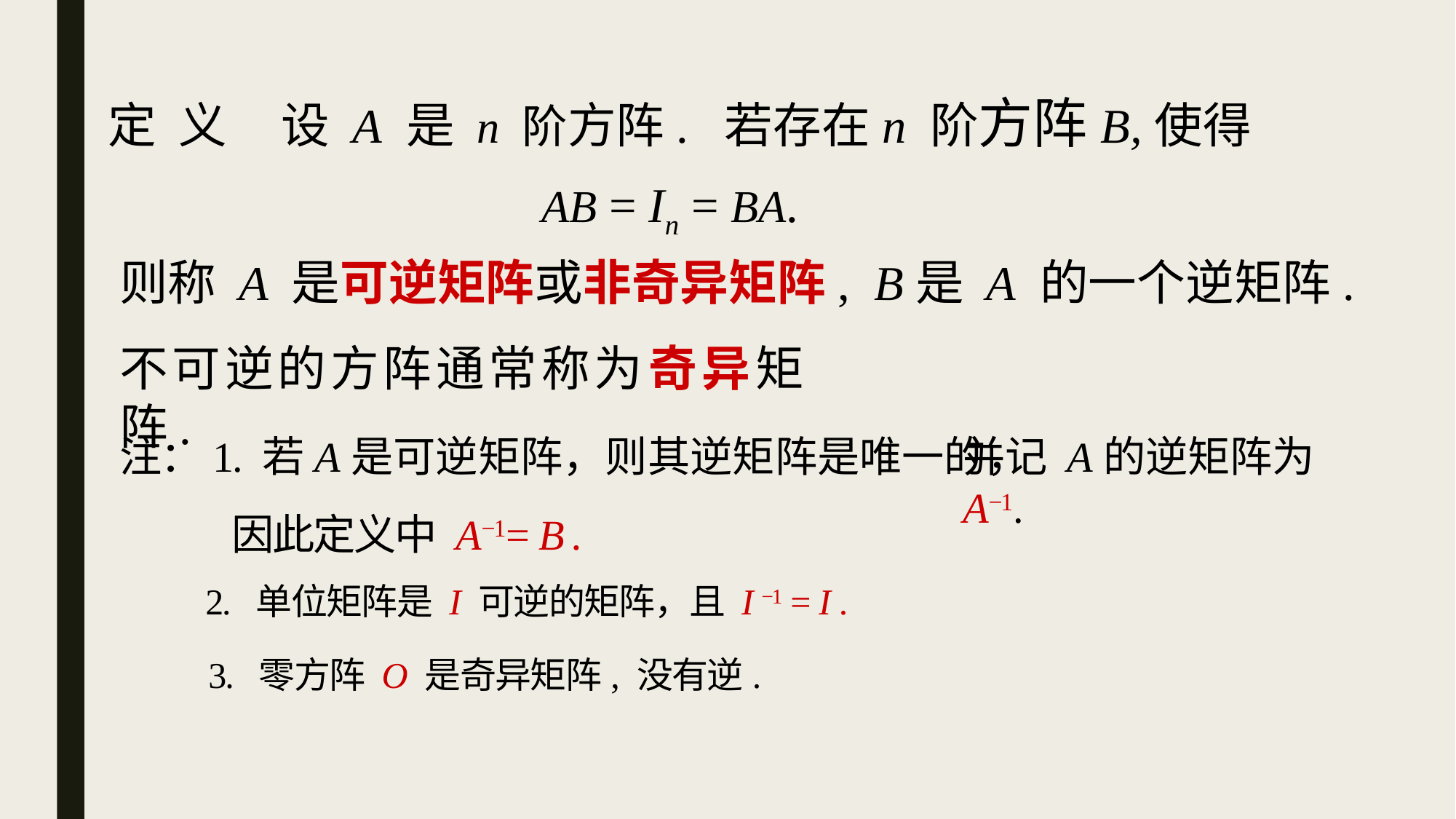

定  义     设 A 是 n 阶方阵.  若存在n 阶方阵B,使得
AB = In = BA.
则称 A 是可逆矩阵或非奇异矩阵,  B是 A 的一个逆矩阵.
不可逆的方阵通常称为奇异矩阵.
注：1. 若A是可逆矩阵，则其逆矩阵是唯一的，
并记 A的逆矩阵为 A−1.
因此定义中 A−1= B .
2.  单位矩阵是 I 可逆的矩阵，且 I −1  = I .
3.  零方阵 O 是奇异矩阵, 没有逆.